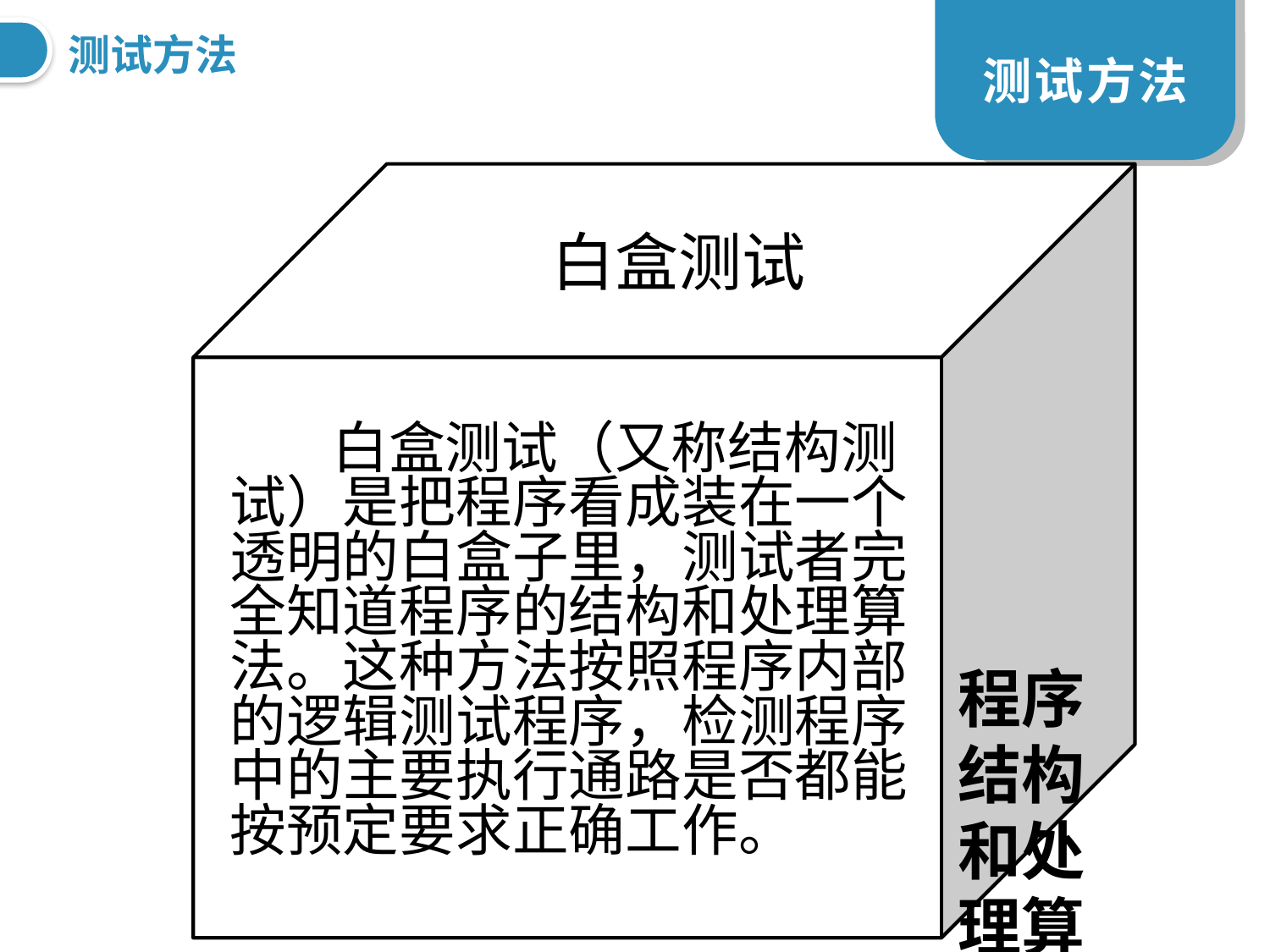

测试方法
测试方法

 白盒测试
程序结构
和处理算法
       白盒测试（又称结构测试）是把程序看成装在一个透明的白盒子里，测试者完全知道程序的结构和处理算法。这种方法按照程序内部的逻辑测试程序，检测程序中的主要执行通路是否都能按预定要求正确工作。